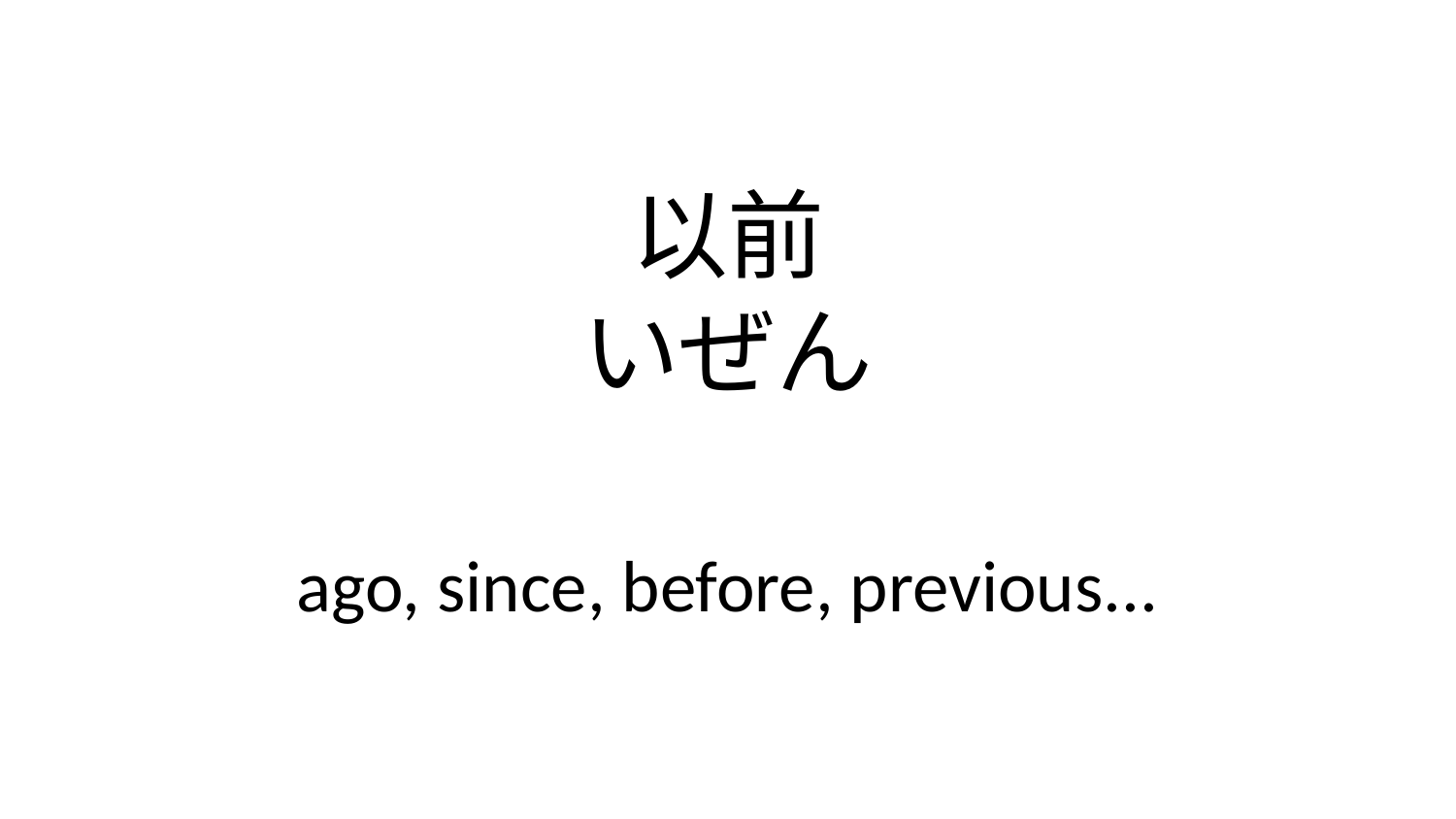

以前
いぜん
ago, since, before, previous...
541-555